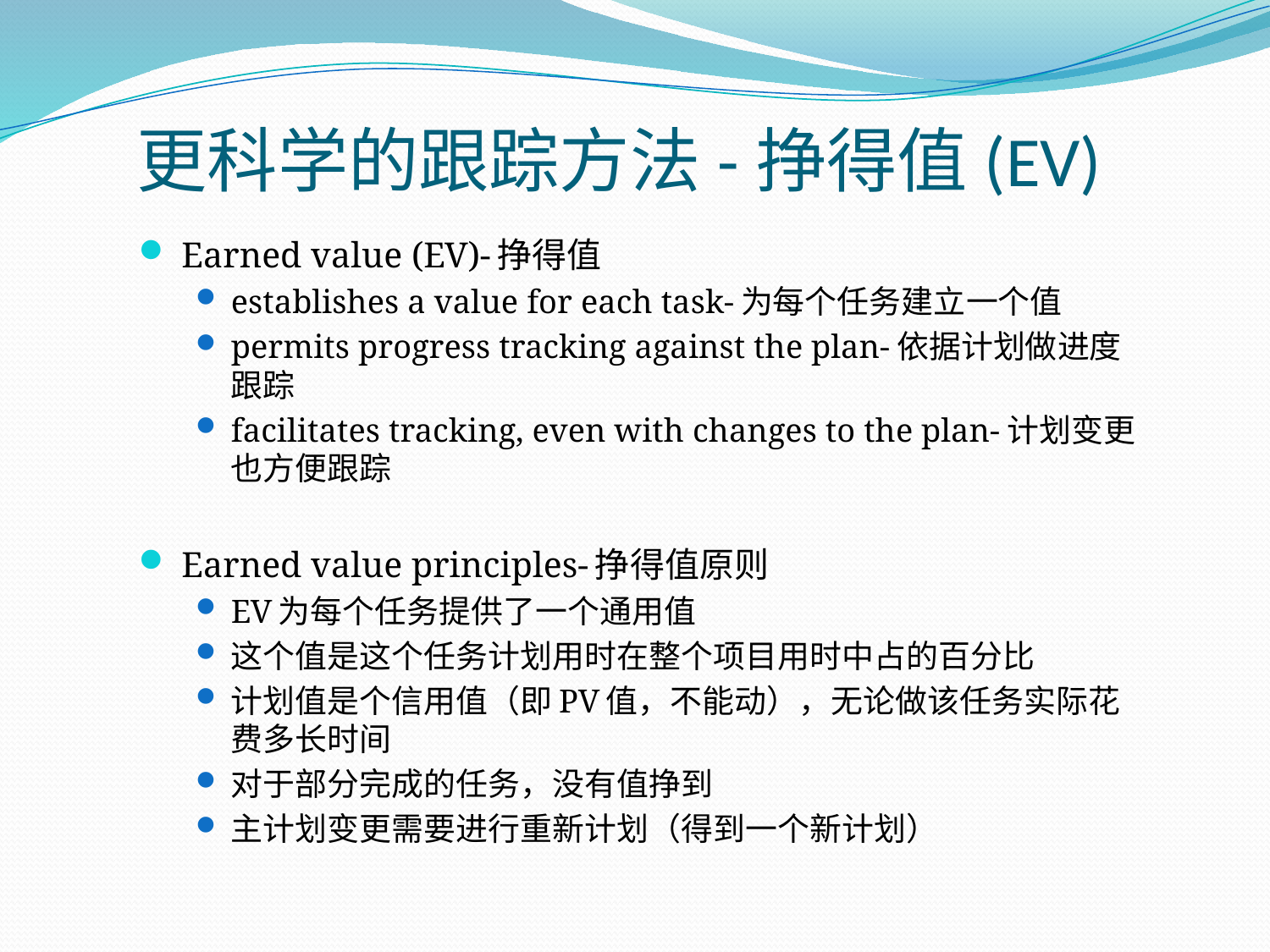

# 更科学的跟踪方法-挣得值(EV)
Earned value (EV)-挣得值
establishes a value for each task-为每个任务建立一个值
permits progress tracking against the plan-依据计划做进度跟踪
facilitates tracking, even with changes to the plan-计划变更也方便跟踪

Earned value principles-挣得值原则
EV为每个任务提供了一个通用值
这个值是这个任务计划用时在整个项目用时中占的百分比
计划值是个信用值（即PV值，不能动），无论做该任务实际花费多长时间
对于部分完成的任务，没有值挣到
主计划变更需要进行重新计划（得到一个新计划）